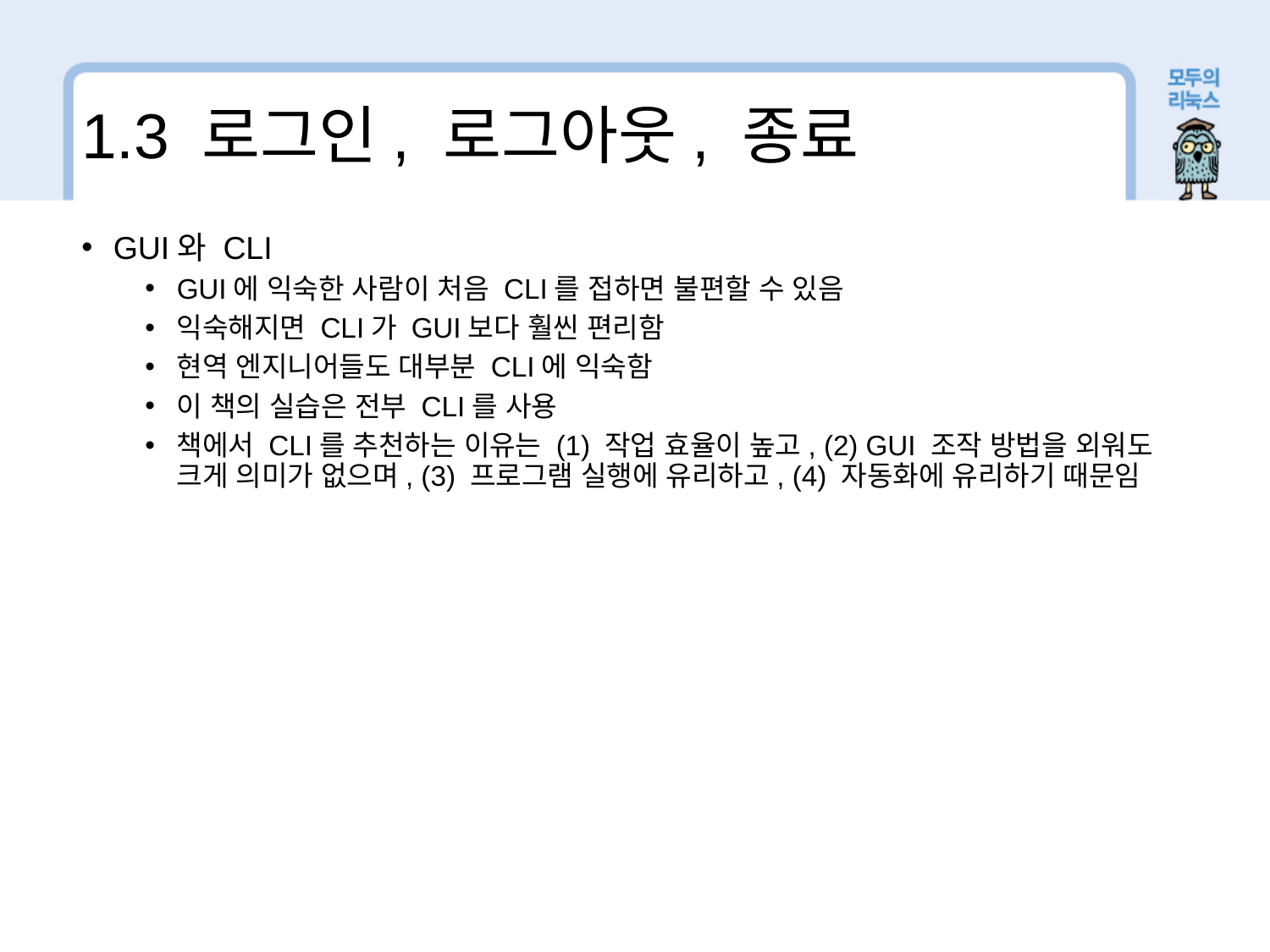

1.3 로그인, 로그아웃, 종료
GUI와 CLI
GUI에 익숙한 사람이 처음 CLI를 접하면 불편할 수 있음
익숙해지면 CLI가 GUI보다 훨씬 편리함
현역 엔지니어들도 대부분 CLI에 익숙함
이 책의 실습은 전부 CLI를 사용
책에서 CLI를 추천하는 이유는 (1) 작업 효율이 높고, (2) GUI 조작 방법을 외워도 크게 의미가 없으며, (3) 프로그램 실행에 유리하고, (4) 자동화에 유리하기 때문임